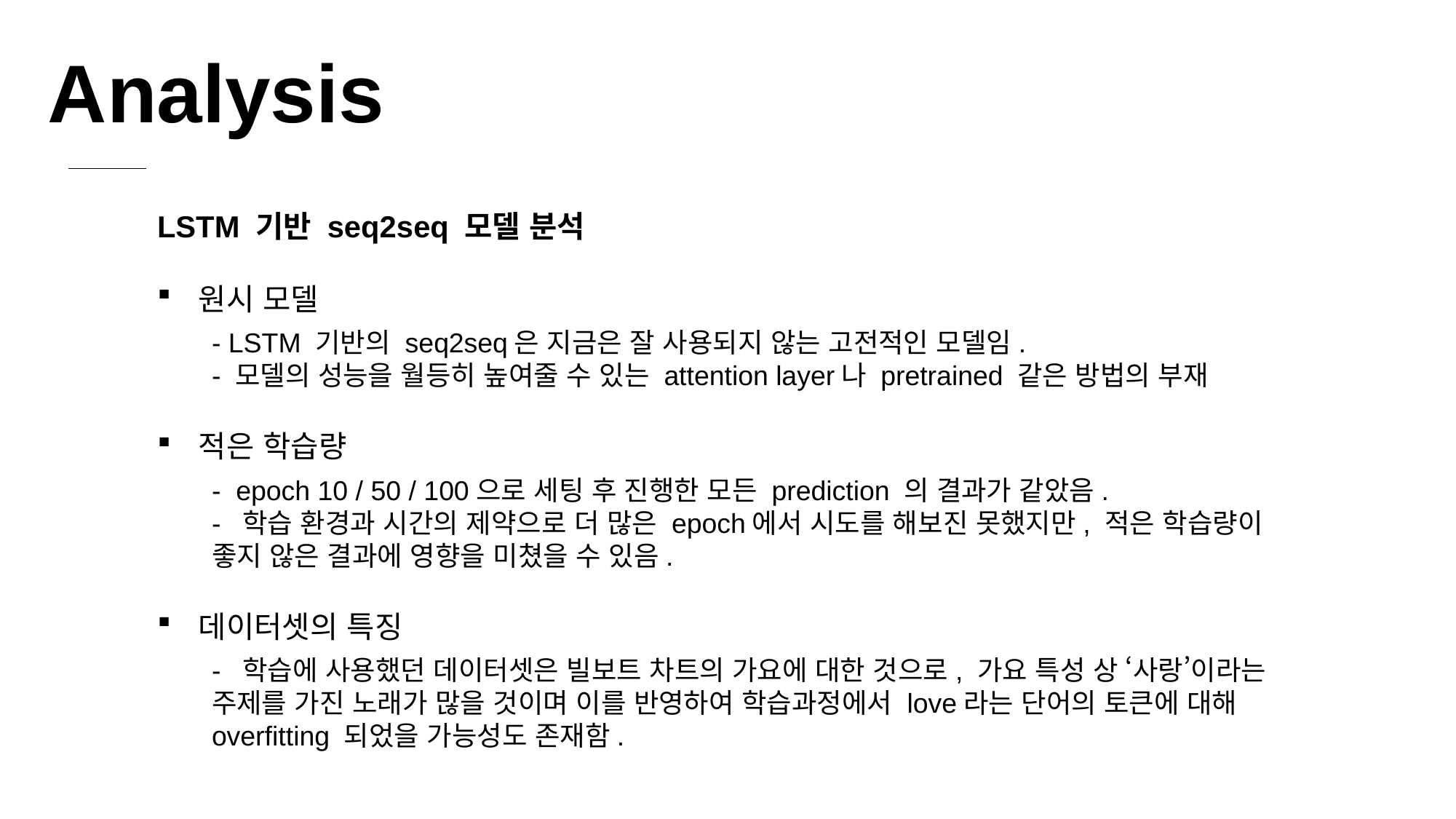

Analysis
LSTM 기반 seq2seq 모델 분석

원시 모델

- LSTM 기반의 seq2seq은 지금은 잘 사용되지 않는 고전적인 모델임.
- 모델의 성능을 월등히 높여줄 수 있는 attention layer나 pretrained 같은 방법의 부재

적은 학습량

-  epoch 10 / 50 / 100으로 세팅 후 진행한 모든 prediction 의 결과가 같았음.
-  학습 환경과 시간의 제약으로 더 많은 epoch에서 시도를 해보진 못했지만, 적은 학습량이 좋지 않은 결과에 영향을 미쳤을 수 있음.

데이터셋의 특징

-  학습에 사용했던 데이터셋은 빌보트 차트의 가요에 대한 것으로, 가요 특성 상 ‘사랑’이라는 주제를 가진 노래가 많을 것이며 이를 반영하여 학습과정에서 love라는 단어의 토큰에 대해 overfitting 되었을 가능성도 존재함.